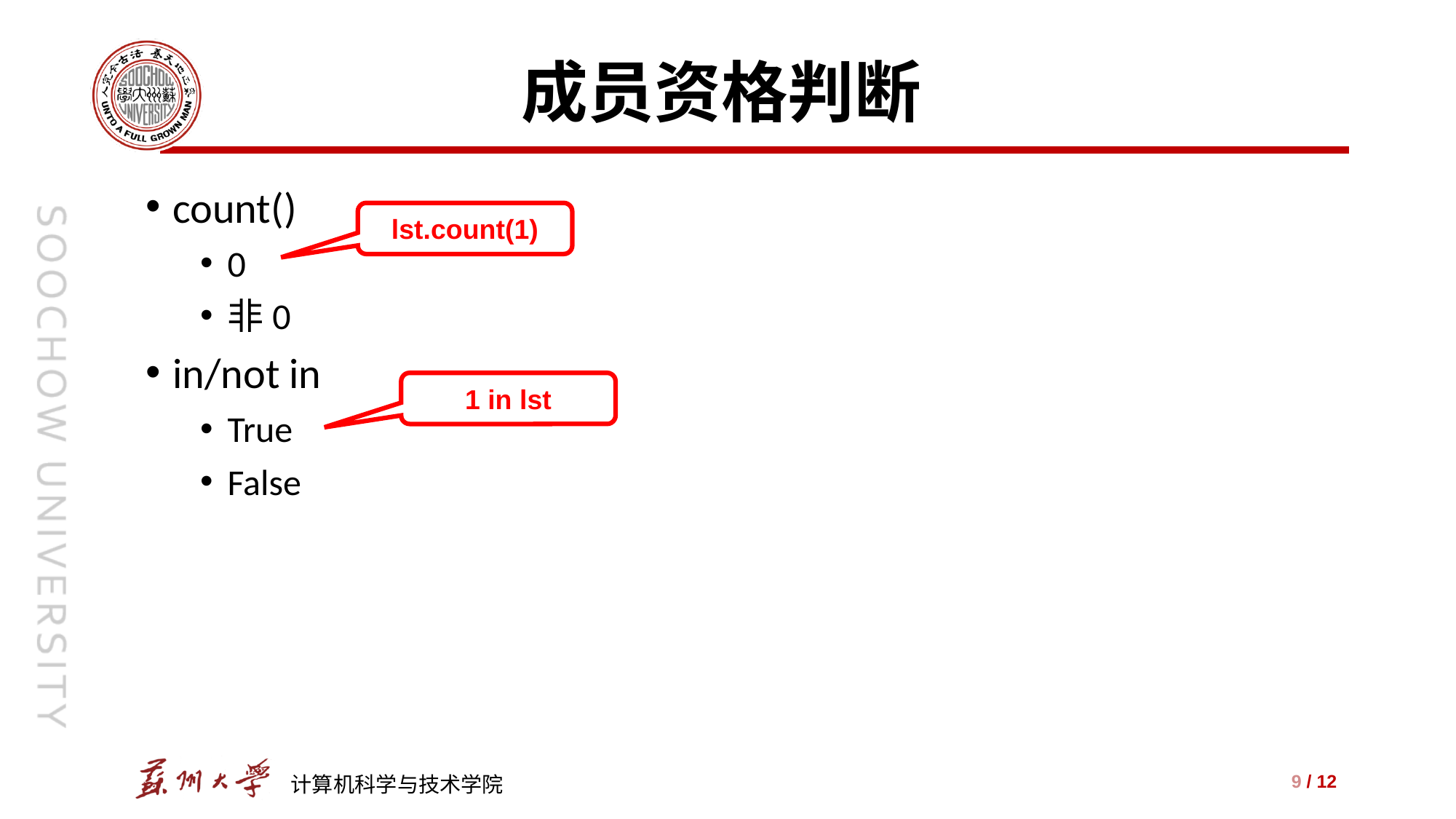

# 成员资格判断
count()
0
非0
in/not in
True
False
lst.count(1)
1 in lst
9